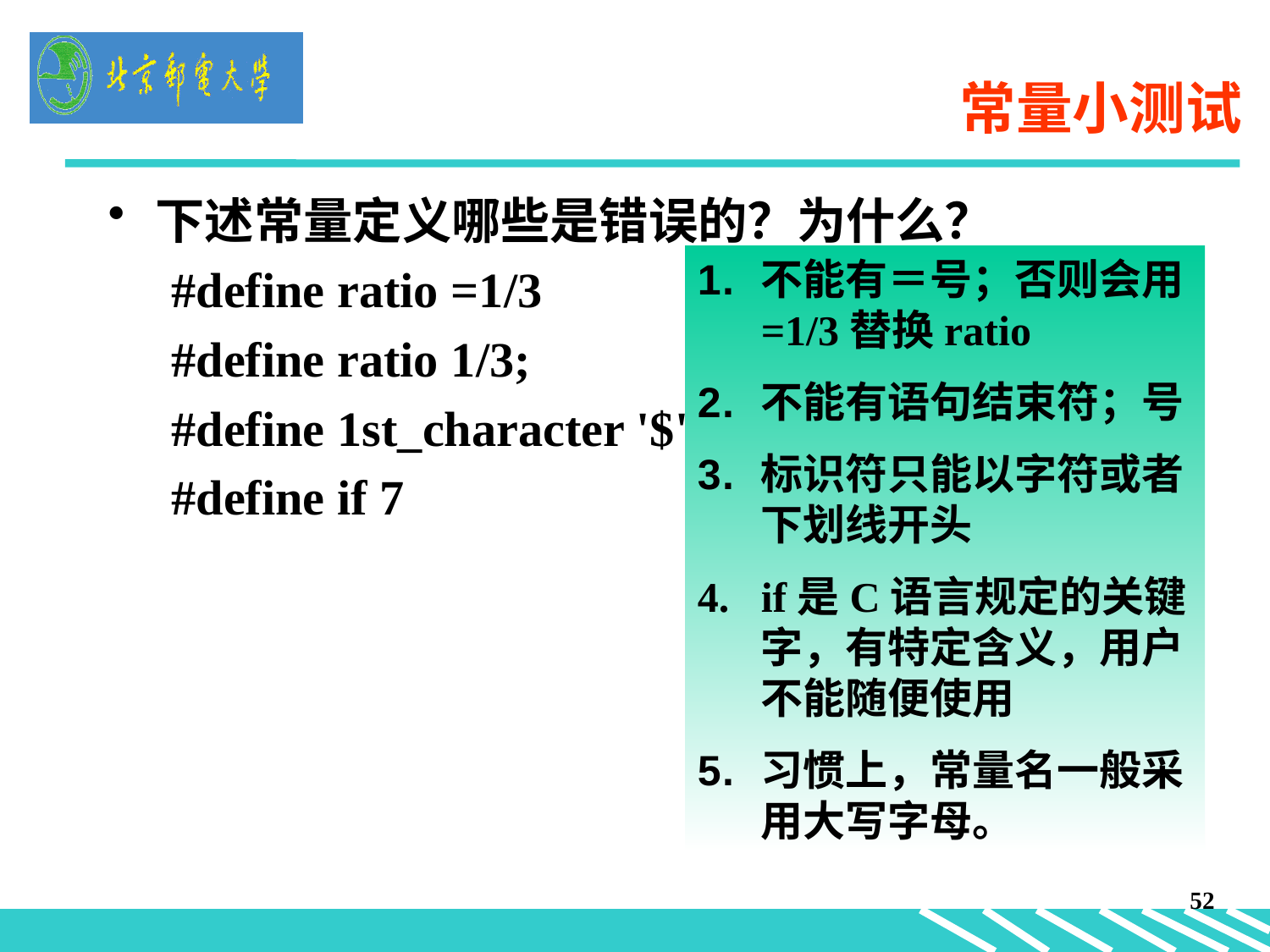

# 常量小测试
下述常量定义哪些是错误的？为什么？
#define ratio =1/3
#define ratio 1/3;
#define 1st_character '$'
#define if 7

不能有＝号；否则会用=1/3替换ratio
不能有语句结束符；号
标识符只能以字符或者下划线开头
if是C语言规定的关键字，有特定含义，用户不能随便使用
习惯上，常量名一般采用大写字母。
52